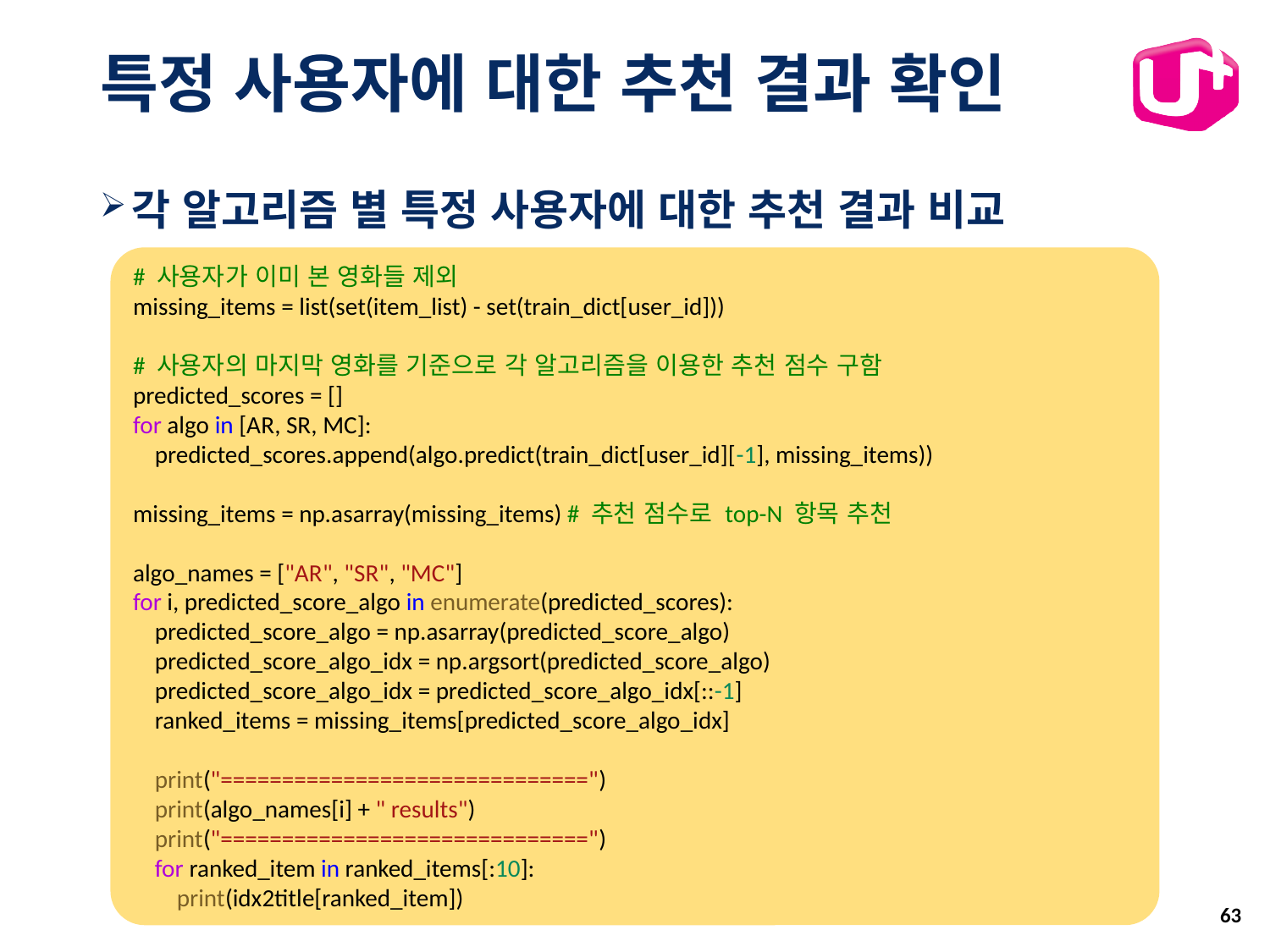

# 특정 사용자에 대한 추천 결과 확인
각 알고리즘 별 특정 사용자에 대한 추천 결과 비교

# 사용자가 이미 본 영화들 제외
missing_items = list(set(item_list) - set(train_dict[user_id]))

# 사용자의 마지막 영화를 기준으로 각 알고리즘을 이용한 추천 점수 구함
predicted_scores = []
for algo in [AR, SR, MC]:
    predicted_scores.append(algo.predict(train_dict[user_id][-1], missing_items))

missing_items = np.asarray(missing_items) # 추천 점수로 top-N 항목 추천
algo_names = ["AR", "SR", "MC"]
for i, predicted_score_algo in enumerate(predicted_scores):
    predicted_score_algo = np.asarray(predicted_score_algo)
    predicted_score_algo_idx = np.argsort(predicted_score_algo)
    predicted_score_algo_idx = predicted_score_algo_idx[::-1]
    ranked_items = missing_items[predicted_score_algo_idx]
    print("==============================")
    print(algo_names[i] + " results")
    print("==============================")
    for ranked_item in ranked_items[:10]:
        print(idx2title[ranked_item])

63